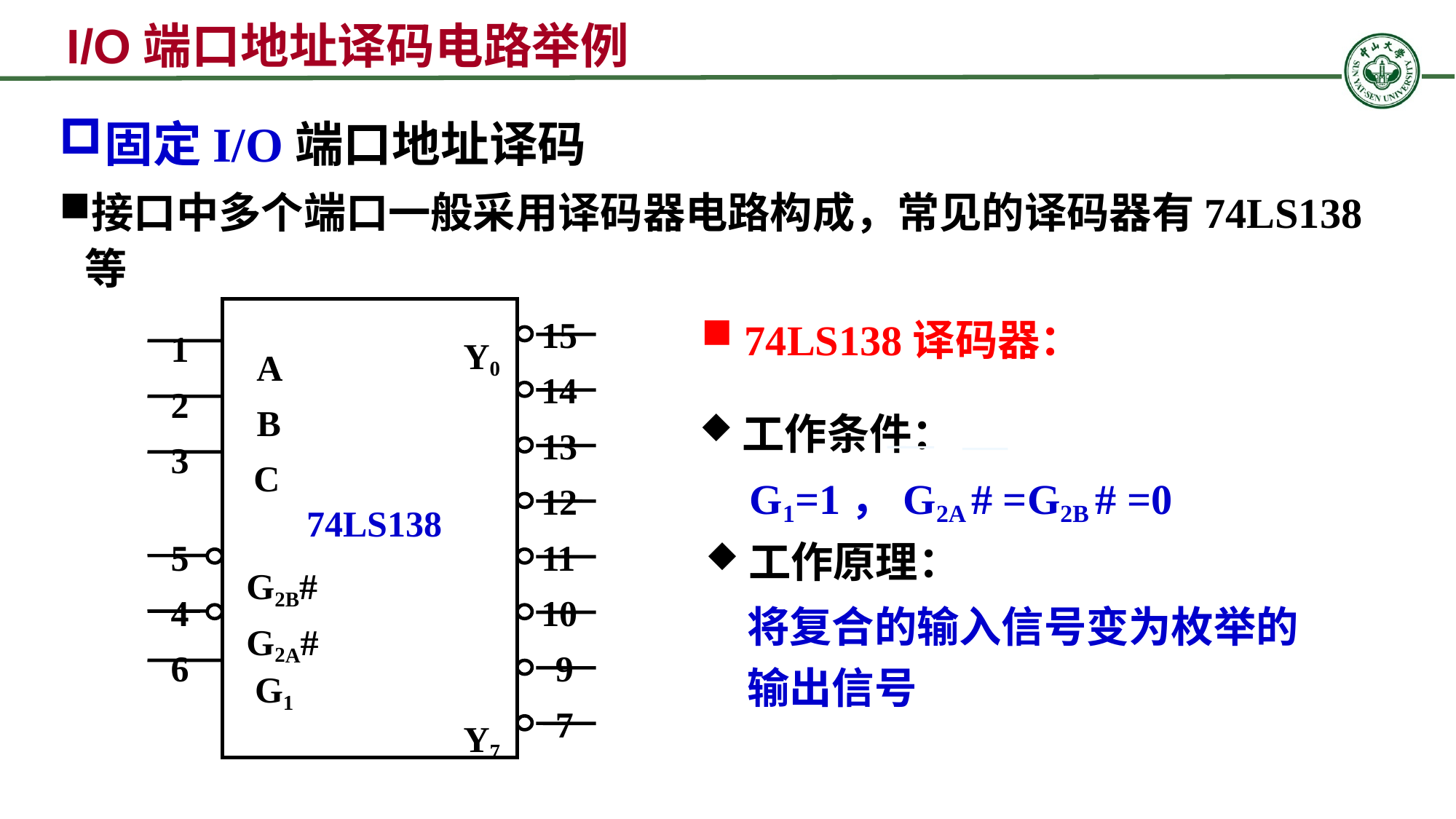

I/O端口地址译码电路举例
固定I/O端口地址译码
接口中多个端口一般采用译码器电路构成，常见的译码器有74LS138等
74LS138译码器：
15
1

Y0
A

14

2
B

13

3
C

12

74LS138

5
11
G2B#

4
10
G2A#

6
9
G1

7
Y7

工作条件：
  G1=1，G2A # =G2B # =0

工作原理：
将复合的输入信号变为枚举的输出信号